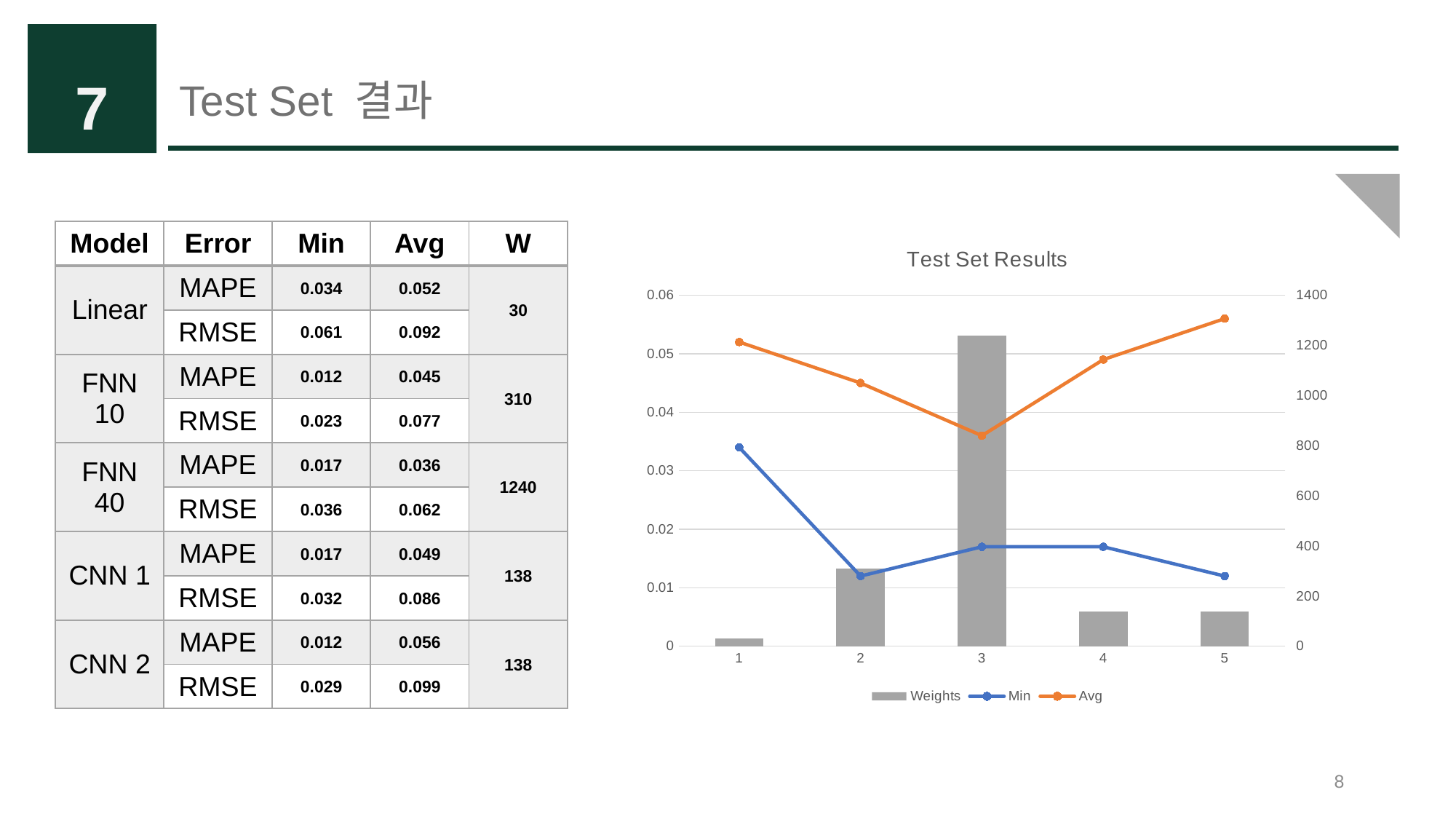

7
# Test Set 결과
| Model | Error | Min | Avg | W |
| --- | --- | --- | --- | --- |
| Linear | MAPE | 0.034 | 0.052 | 30 |
|  | RMSE | 0.061 | 0.092 |  |
| FNN 10 | MAPE | 0.012 | 0.045 | 310 |
|  | RMSE | 0.023 | 0.077 |  |
| FNN 40 | MAPE | 0.017 | 0.036 | 1240 |
|  | RMSE | 0.036 | 0.062 |  |
| CNN 1 | MAPE | 0.017 | 0.049 | 138 |
|  | RMSE | 0.032 | 0.086 |  |
| CNN 2 | MAPE | 0.012 | 0.056 | 138 |
|  | RMSE | 0.029 | 0.099 |  |

### Chart: Test Set Results

| Category |  |  |  |
|---|---|---|---|
8